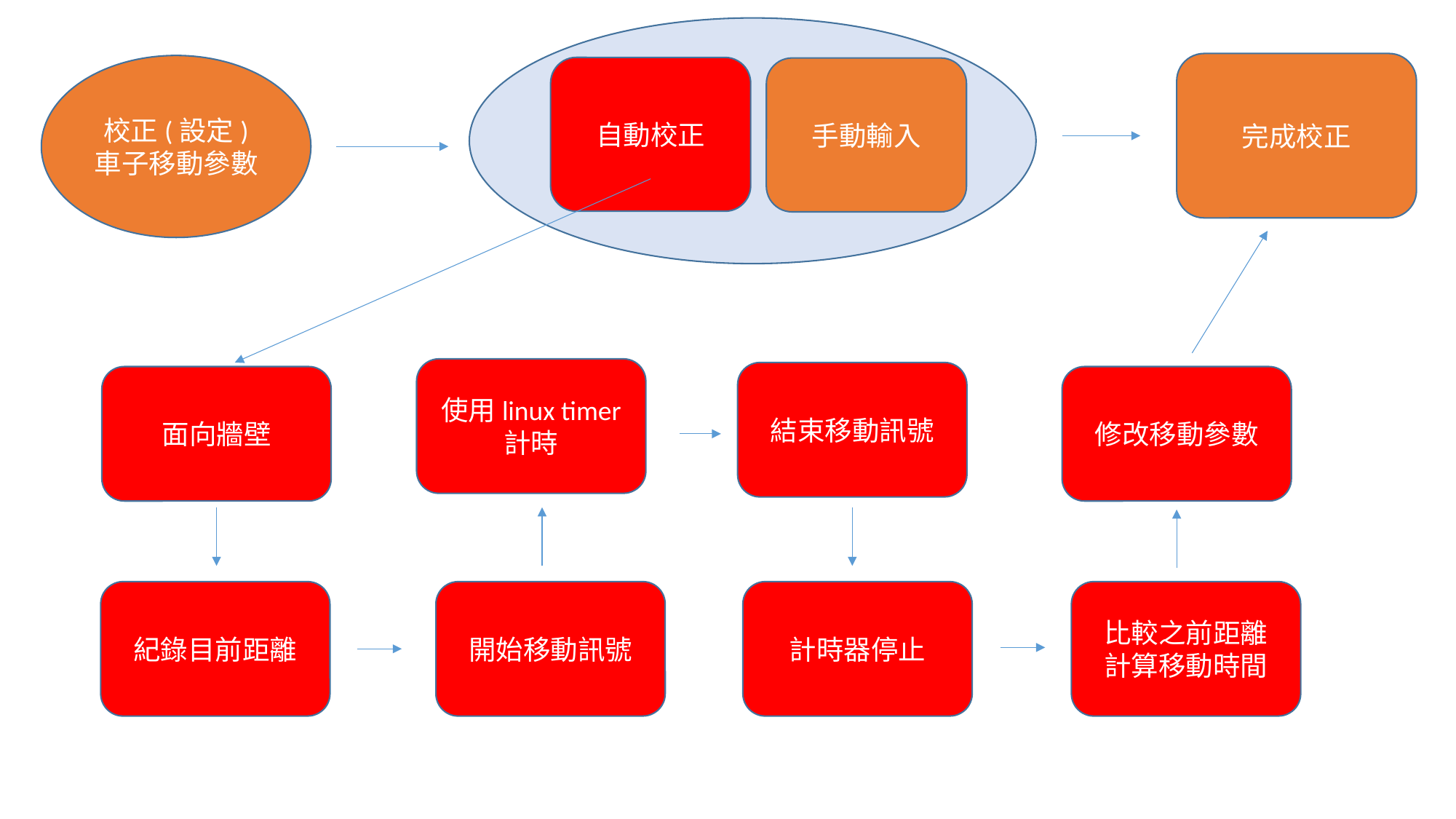

完成校正
校正(設定)
車子移動參數
自動校正
手動輸入
使用linux timer
計時
結束移動訊號
修改移動參數
面向牆壁
開始移動訊號
計時器停止
紀錄目前距離
比較之前距離
計算移動時間